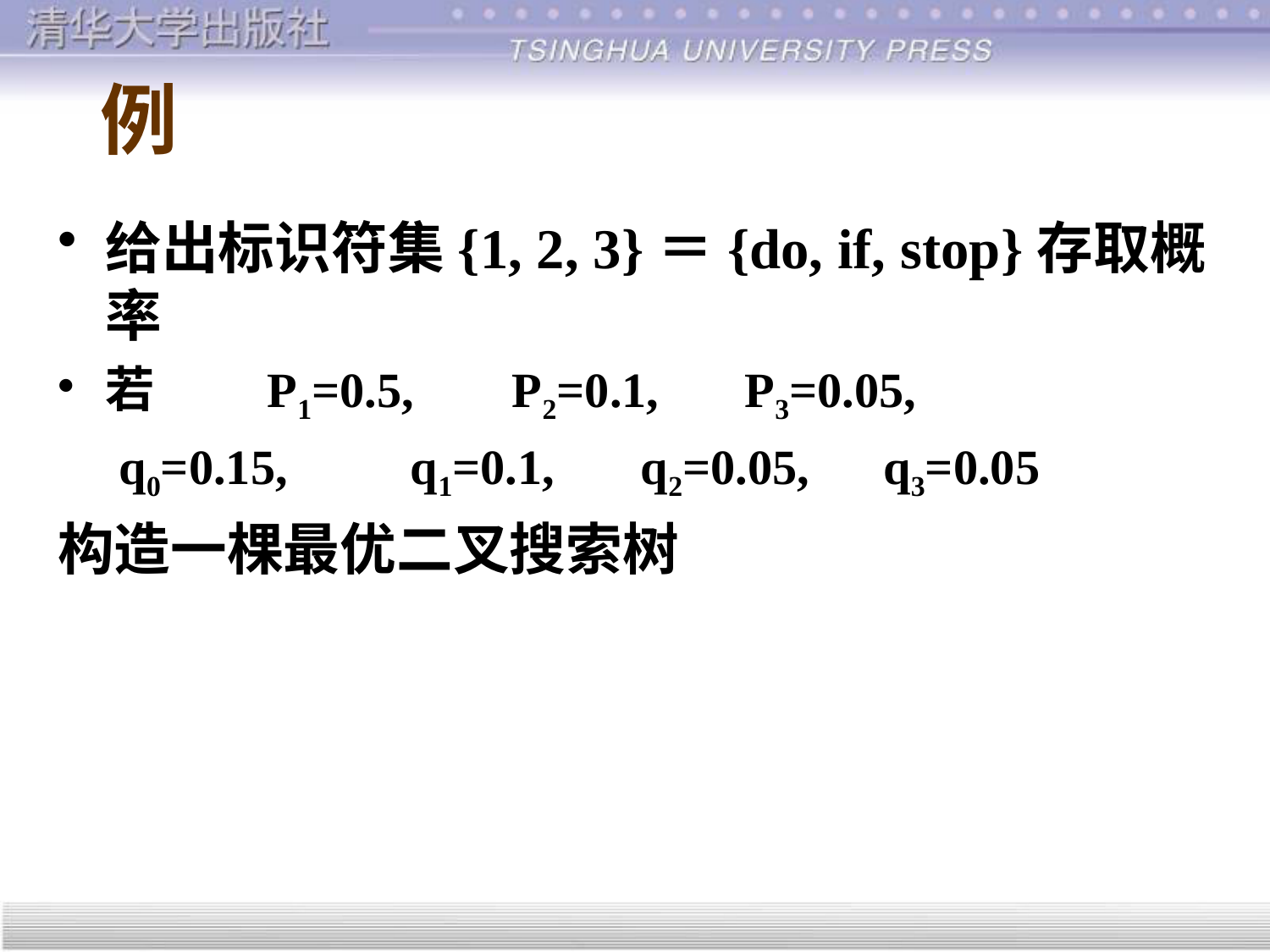

# 例
给出标识符集{1, 2, 3}＝{do, if, stop}存取概率
若         P1=0.5,        P2=0.1,       P3=0.05,
     q0=0.15,          q1=0.1,       q2=0.05,      q3=0.05
构造一棵最优二叉搜索树
95